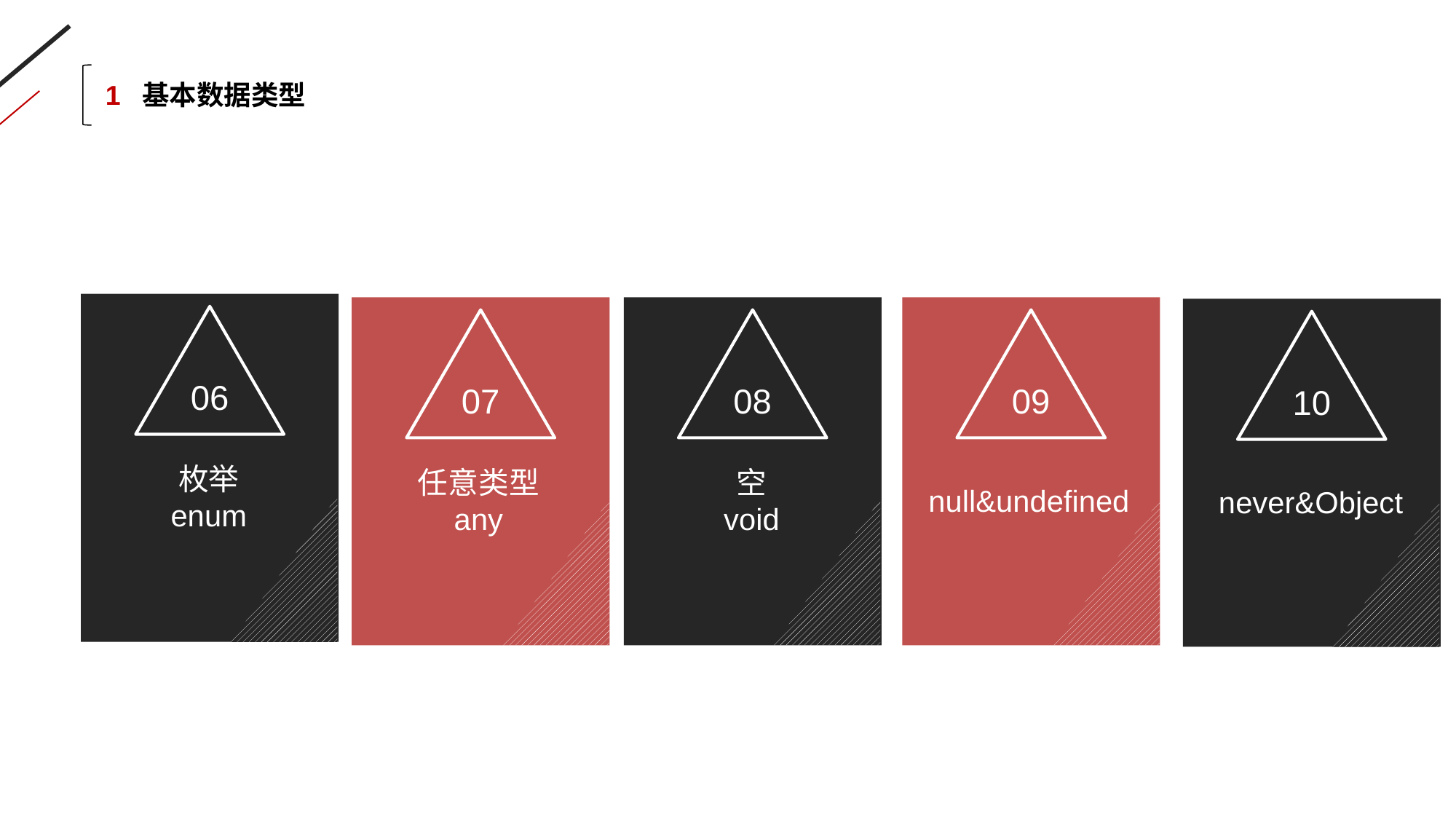

1  基本数据类型

06
枚举
enum

07
任意类型
any

08
空
void

09
null&undefined

10
never&Object